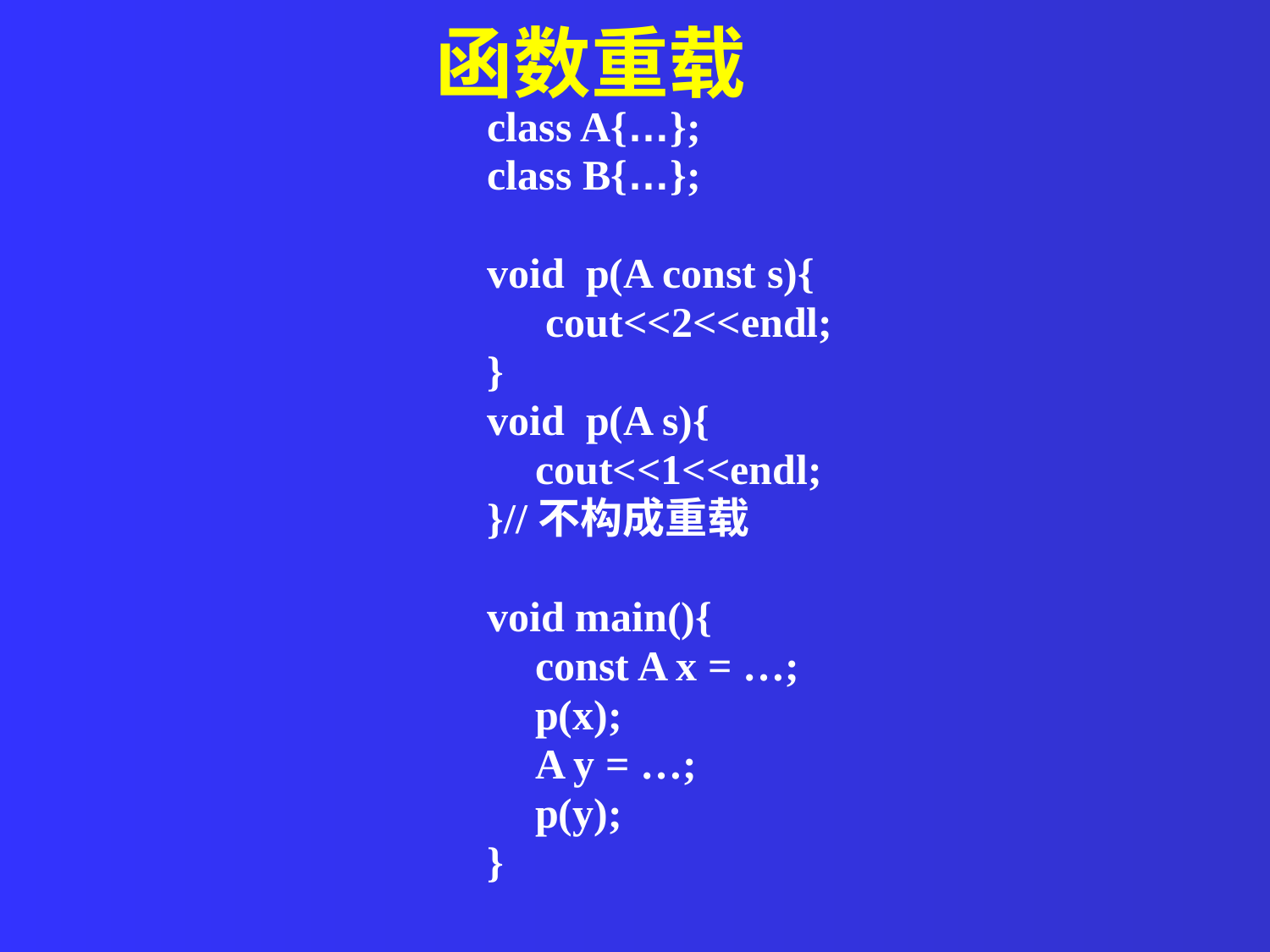

函数重载
class A{…};
class B{…};

void  p(A const s){
  	 cout<<2<<endl;
}
void  p(A s){
   	cout<<1<<endl;
}//不构成重载

void main(){
  	const A x = …;
  	p(x);
  	A y = …;
  	p(y);
}